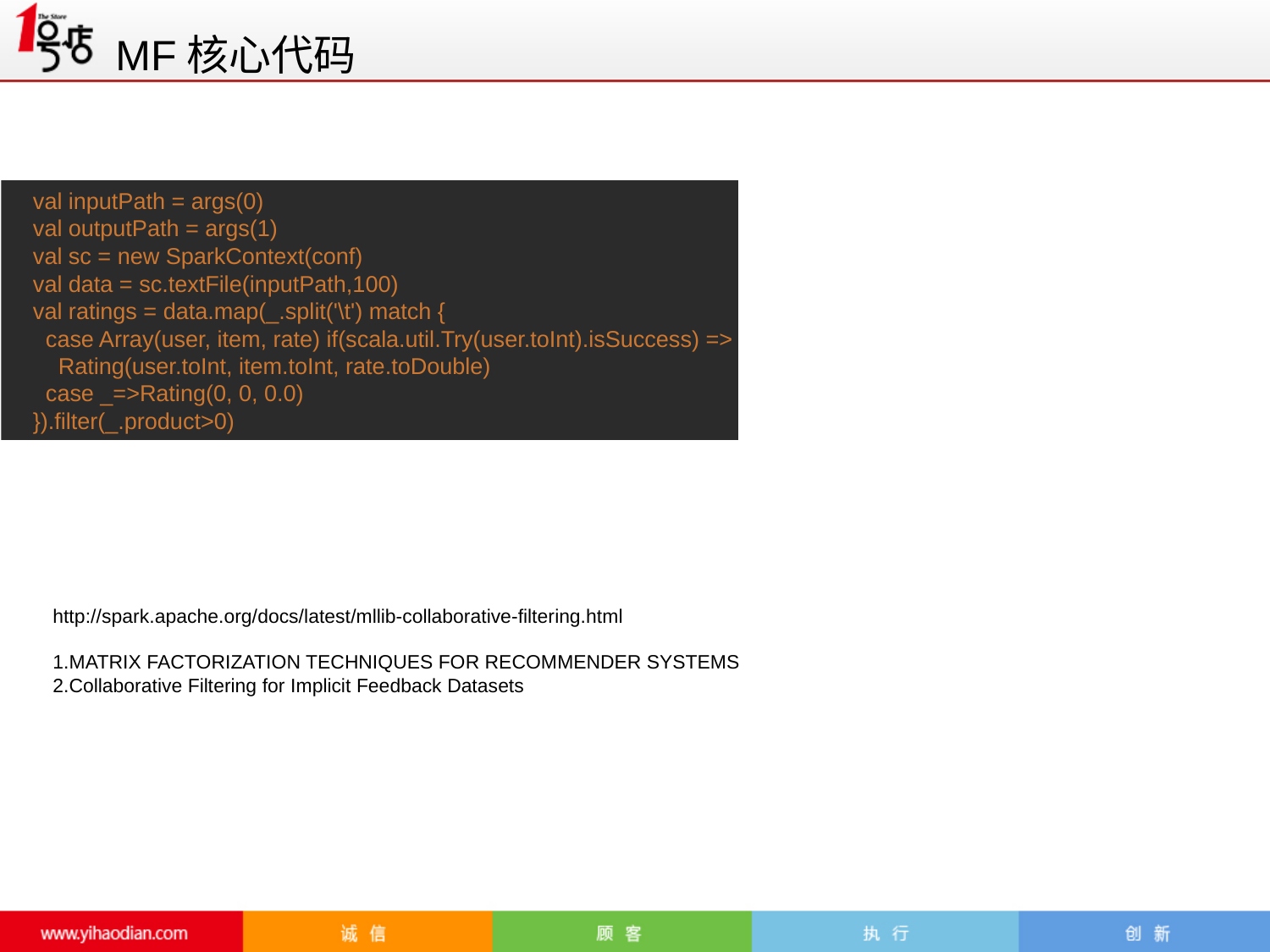

MF核心代码
    val inputPath = args(0)
    val outputPath = args(1)
    val sc = new SparkContext(conf)
    val data = sc.textFile(inputPath,100)
    val ratings = data.map(_.split('\t') match {
      case Array(user, item, rate) if(scala.util.Try(user.toInt).isSuccess) =>
        Rating(user.toInt, item.toInt, rate.toDouble)
      case _=>Rating(0, 0, 0.0)
    }).filter(_.product>0)
http://spark.apache.org/docs/latest/mllib-collaborative-filtering.html
1.MATRIX FACTORIZATION TECHNIQUES FOR RECOMMENDER SYSTEMS
2.Collaborative Filtering for Implicit Feedback Datasets